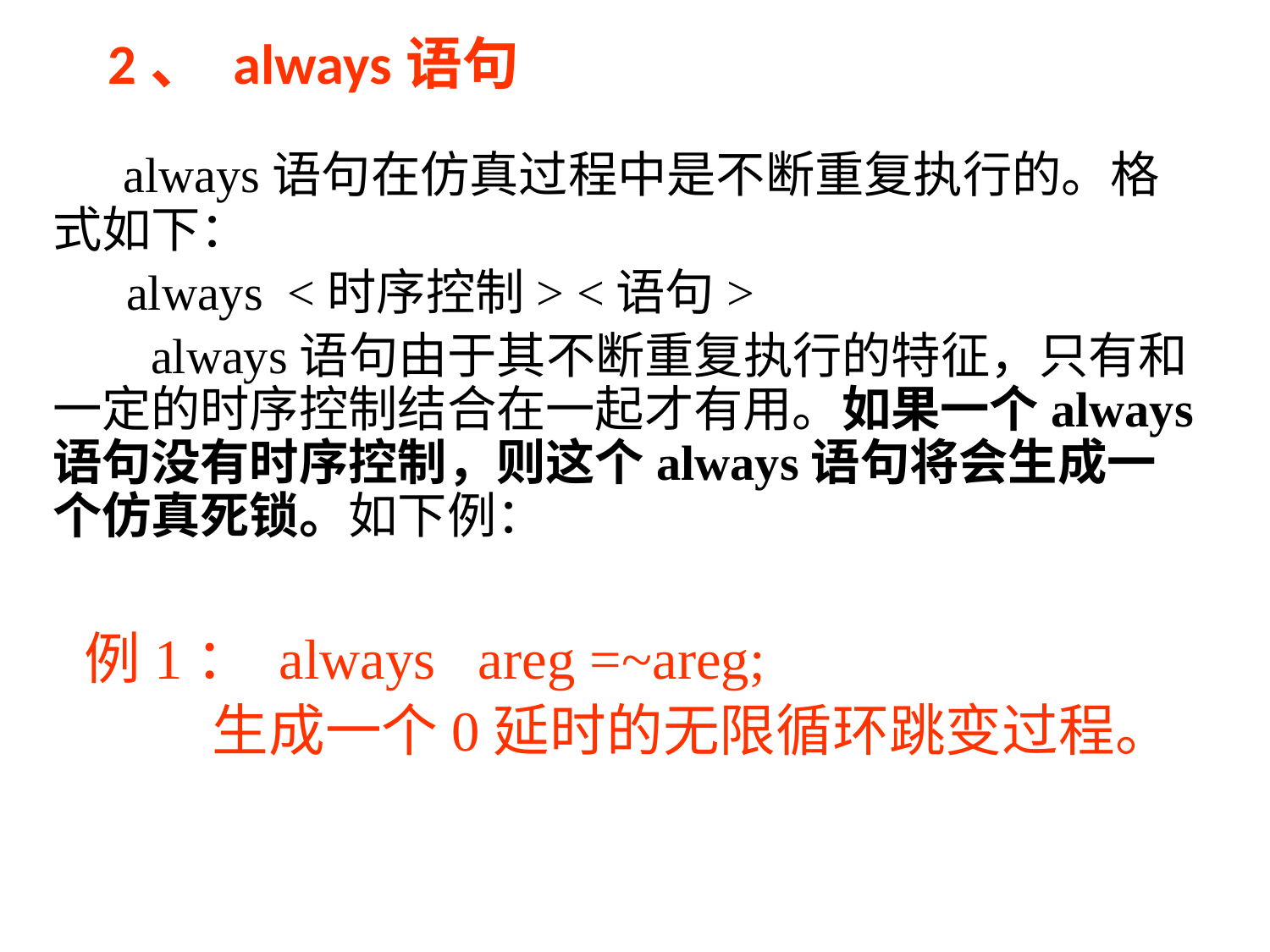

2、 always语句
     always语句在仿真过程中是不断重复执行的。格式如下：
      always  <时序控制> <语句>
        always语句由于其不断重复执行的特征，只有和一定的时序控制结合在一起才有用。如果一个always语句没有时序控制，则这个always语句将会生成一个仿真死锁。如下例：
例1： always   areg =~areg;
         生成一个0延时的无限循环跳变过程。